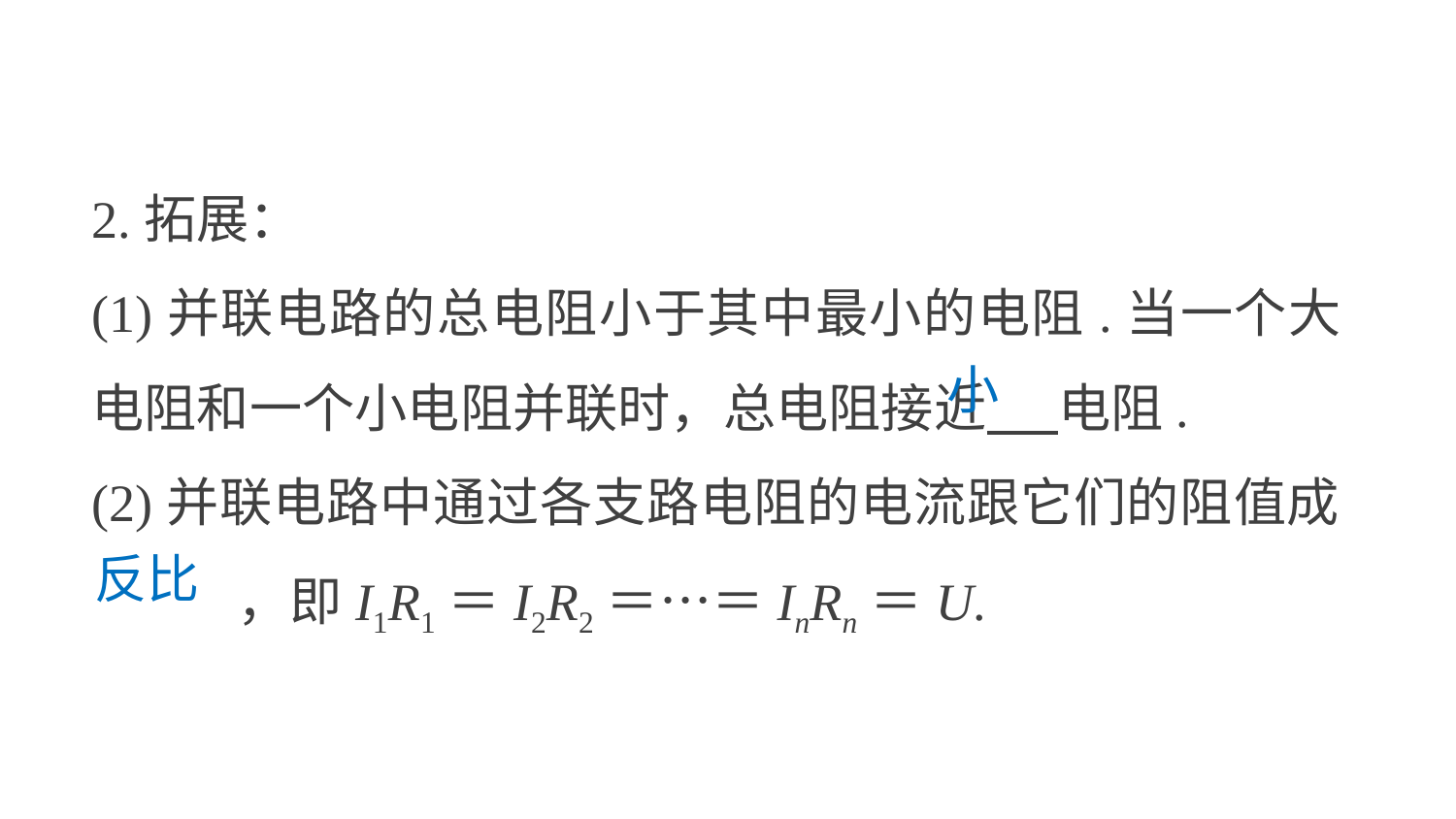

2.拓展：
(1)并联电路的总电阻小于其中最小的电阻.当一个大电阻和一个小电阻并联时，总电阻接近      电阻.
(2)并联电路中通过各支路电阻的电流跟它们的阻值成	，即I1R1＝I2R2＝…＝InRn＝U.
小
反比